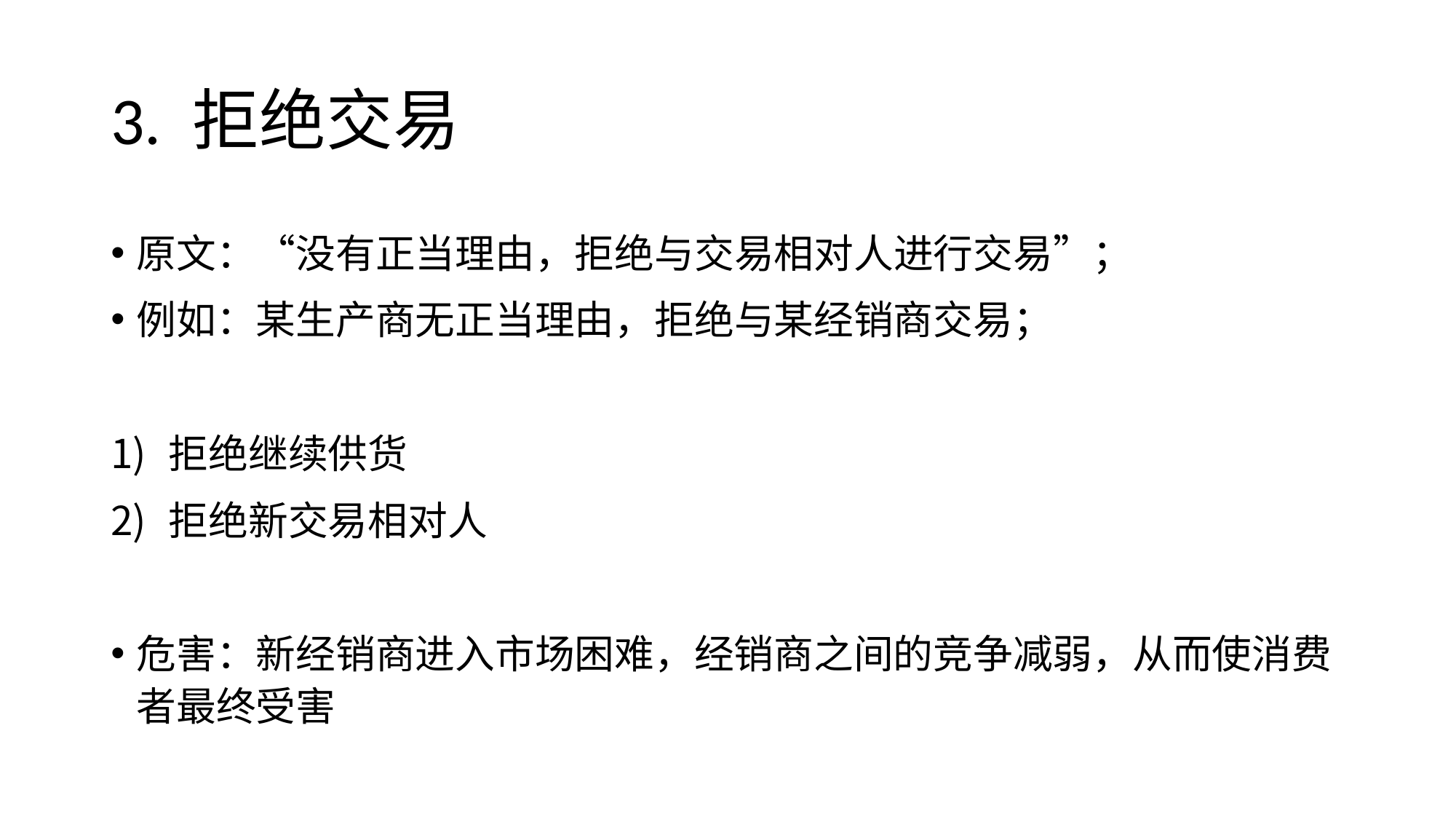

# 3. 拒绝交易
原文：“没有正当理由，拒绝与交易相对人进行交易”；
例如：某生产商无正当理由，拒绝与某经销商交易；

拒绝继续供货
拒绝新交易相对人

危害：新经销商进入市场困难，经销商之间的竞争减弱，从而使消费者最终受害